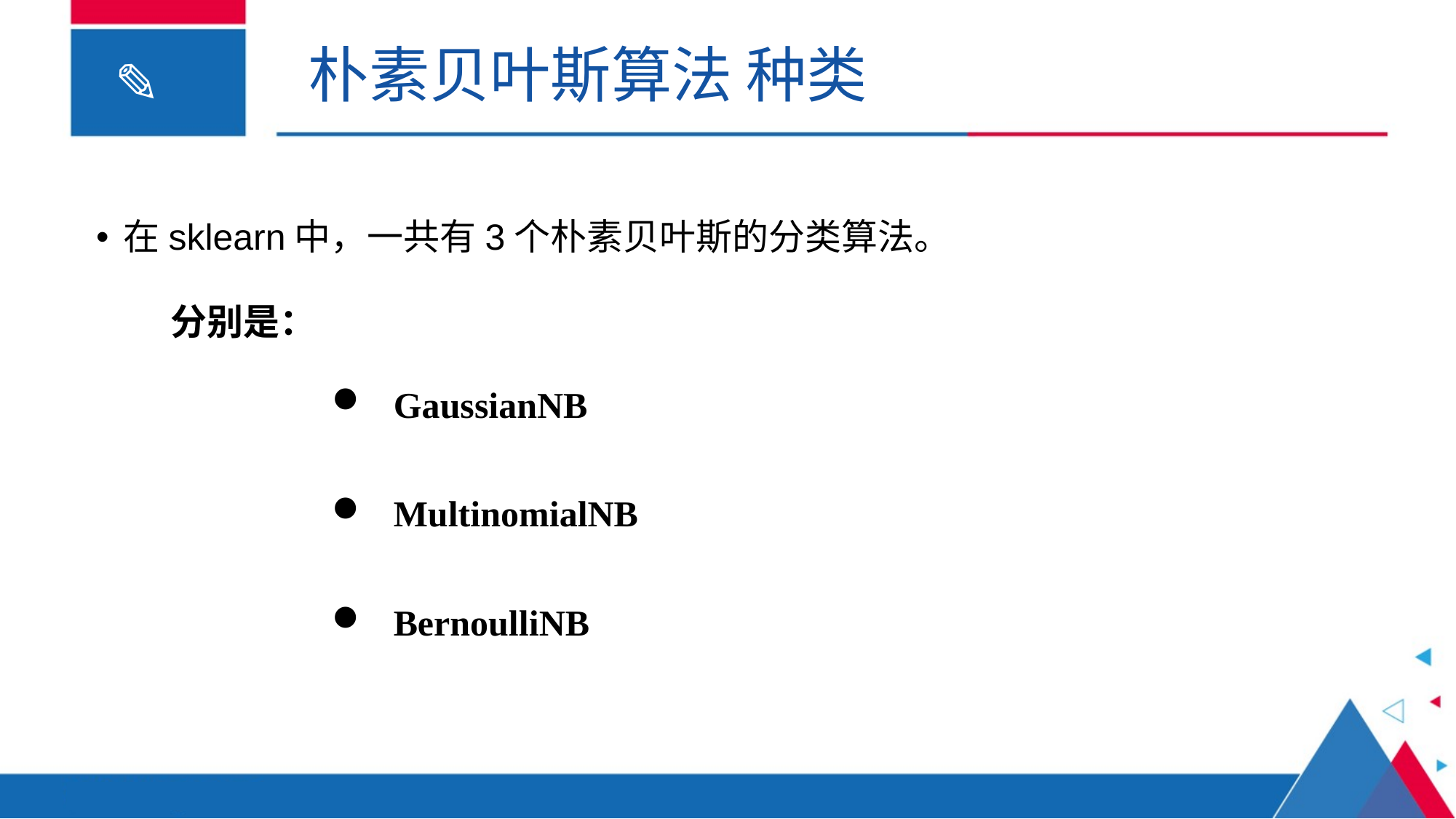

朴素贝叶斯算法 种类
在sklearn中，一共有3个朴素贝叶斯的分类算法。

分别是：
GaussianNB

MultinomialNB

BernoulliNB